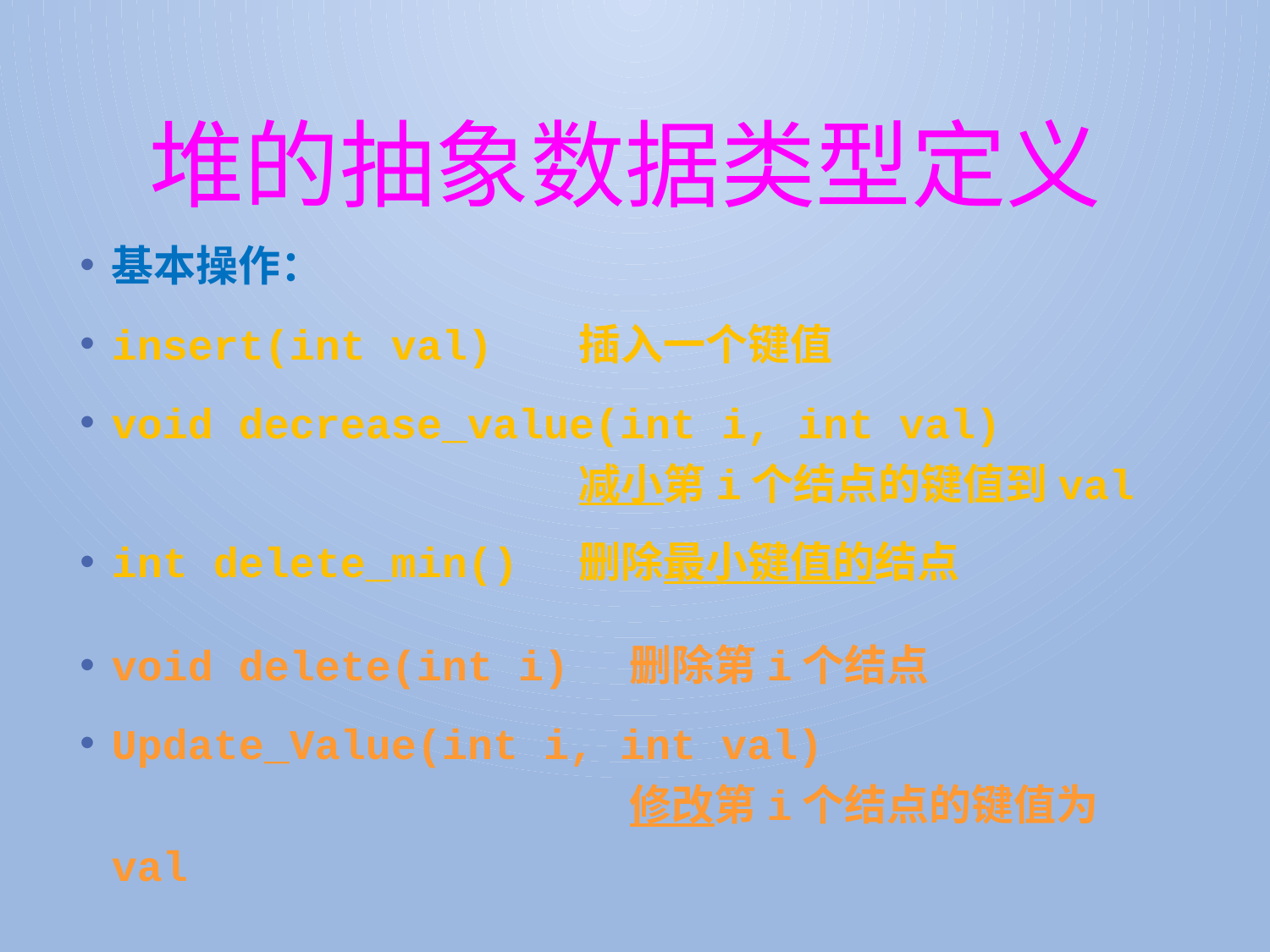

# 堆的抽象数据类型定义
基本操作：
insert(int val)   插入一个键值
void decrease_value(int i, int val)
                  减小第i个结点的键值到val
int delete_min()  删除最小键值的结点
void delete(int i)  删除第i个结点
Update_Value(int i, int val)
                    修改第i个结点的键值为val